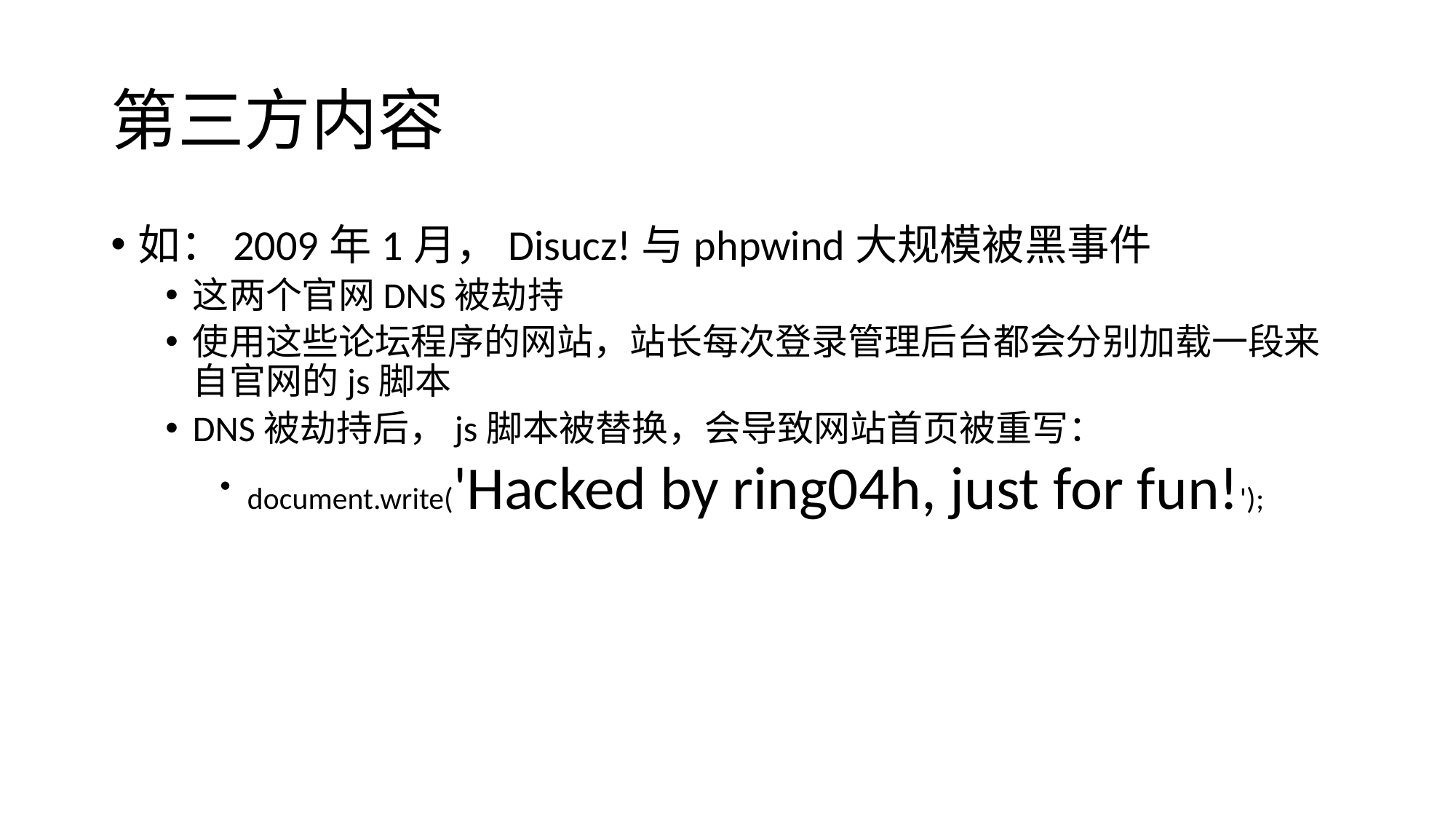

# 第三方内容
如：2009年1月，Disucz!与phpwind大规模被黑事件
这两个官网DNS被劫持
使用这些论坛程序的网站，站长每次登录管理后台都会分别加载一段来自官网的js脚本
DNS被劫持后，js脚本被替换，会导致网站首页被重写：
document.write('Hacked by ring04h, just for fun!');